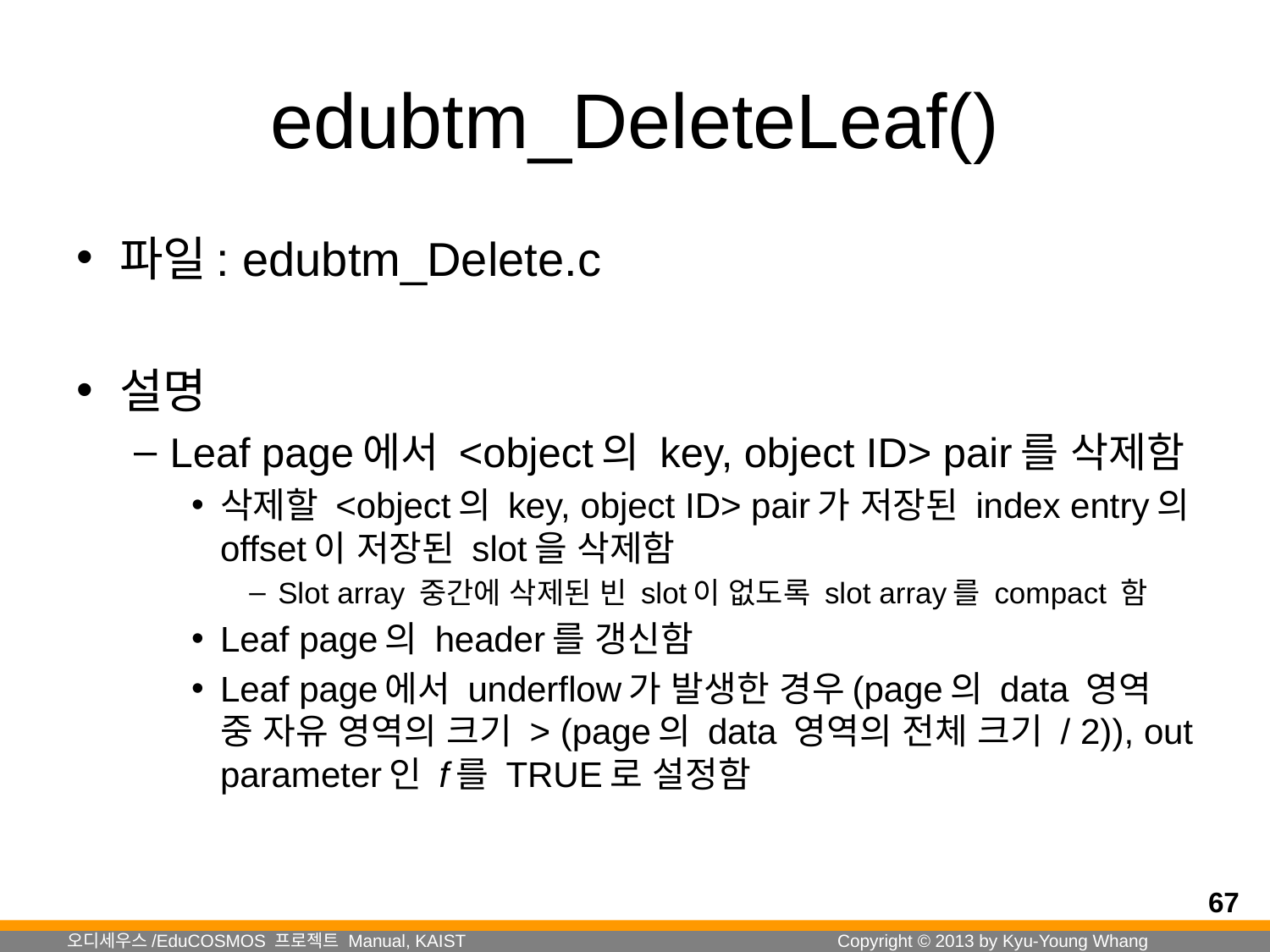

# edubtm_DeleteLeaf()
파일: edubtm_Delete.c

설명
Leaf page에서 <object의 key, object ID> pair를 삭제함
삭제할 <object의 key, object ID> pair가 저장된 index entry의 offset이 저장된 slot을 삭제함
Slot array 중간에 삭제된 빈 slot이 없도록 slot array를 compact 함
Leaf page의 header를 갱신함
Leaf page에서 underflow가 발생한 경우(page의 data 영역 중 자유 영역의 크기 > (page의 data 영역의 전체 크기 / 2)), out parameter인 f를 TRUE로 설정함